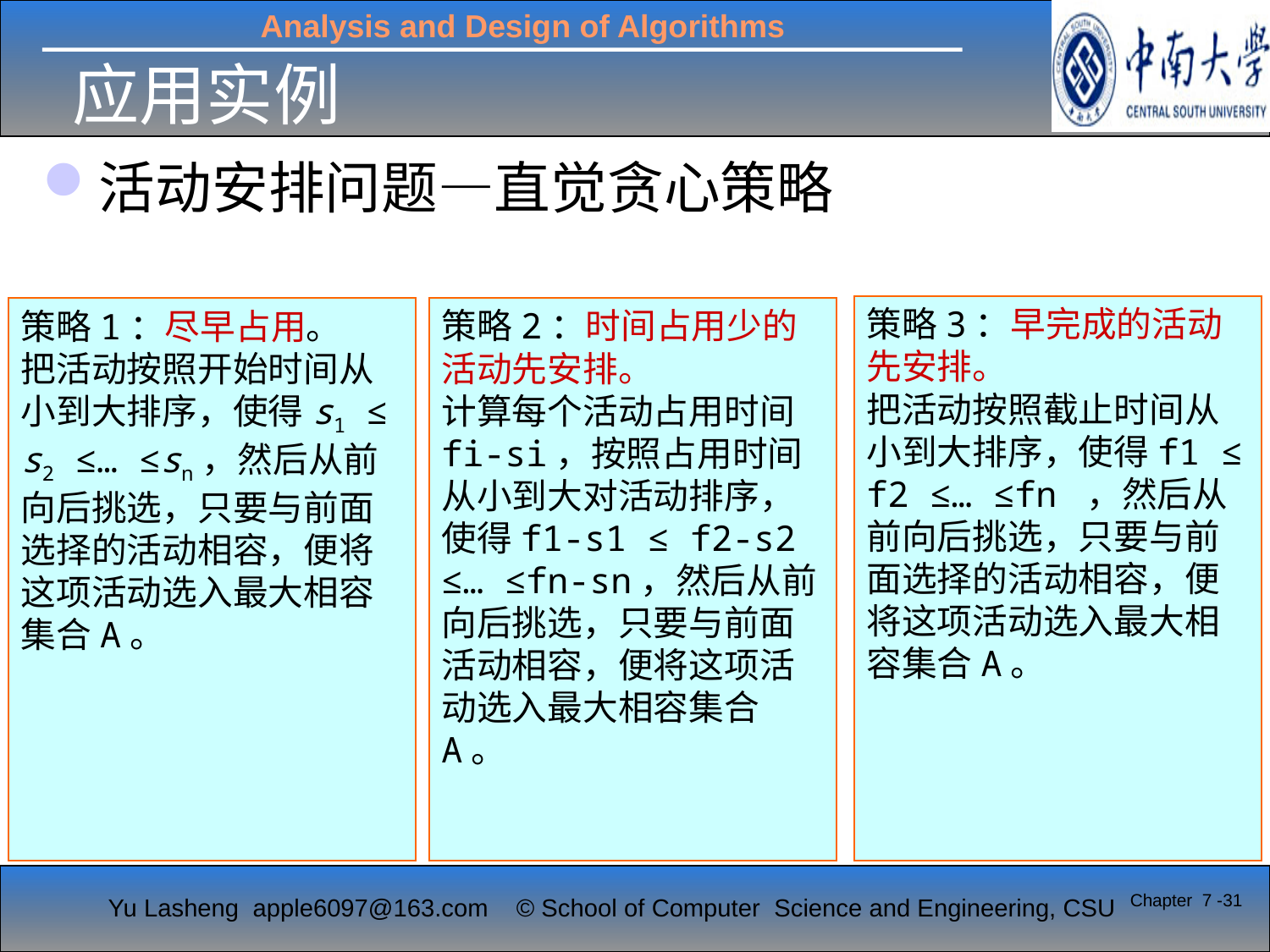

# 应用实例
活动安排问题—直觉贪心策略
策略3：早完成的活动先安排。
把活动按照截止时间从小到大排序，使得f1 ≤ f2 ≤… ≤fn ，然后从前向后挑选，只要与前面选择的活动相容，便将这项活动选入最大相容集合A。

策略2：时间占用少的活动先安排。
计算每个活动占用时间fi-si，按照占用时间从小到大对活动排序，使得f1-s1 ≤ f2-s2 ≤… ≤fn-sn，然后从前向后挑选，只要与前面活动相容，便将这项活动选入最大相容集合A。
策略1：尽早占用。
把活动按照开始时间从小到大排序，使得s1 ≤ s2 ≤… ≤sn，然后从前向后挑选，只要与前面选择的活动相容，便将这项活动选入最大相容集合A。
Chapter  7 -31